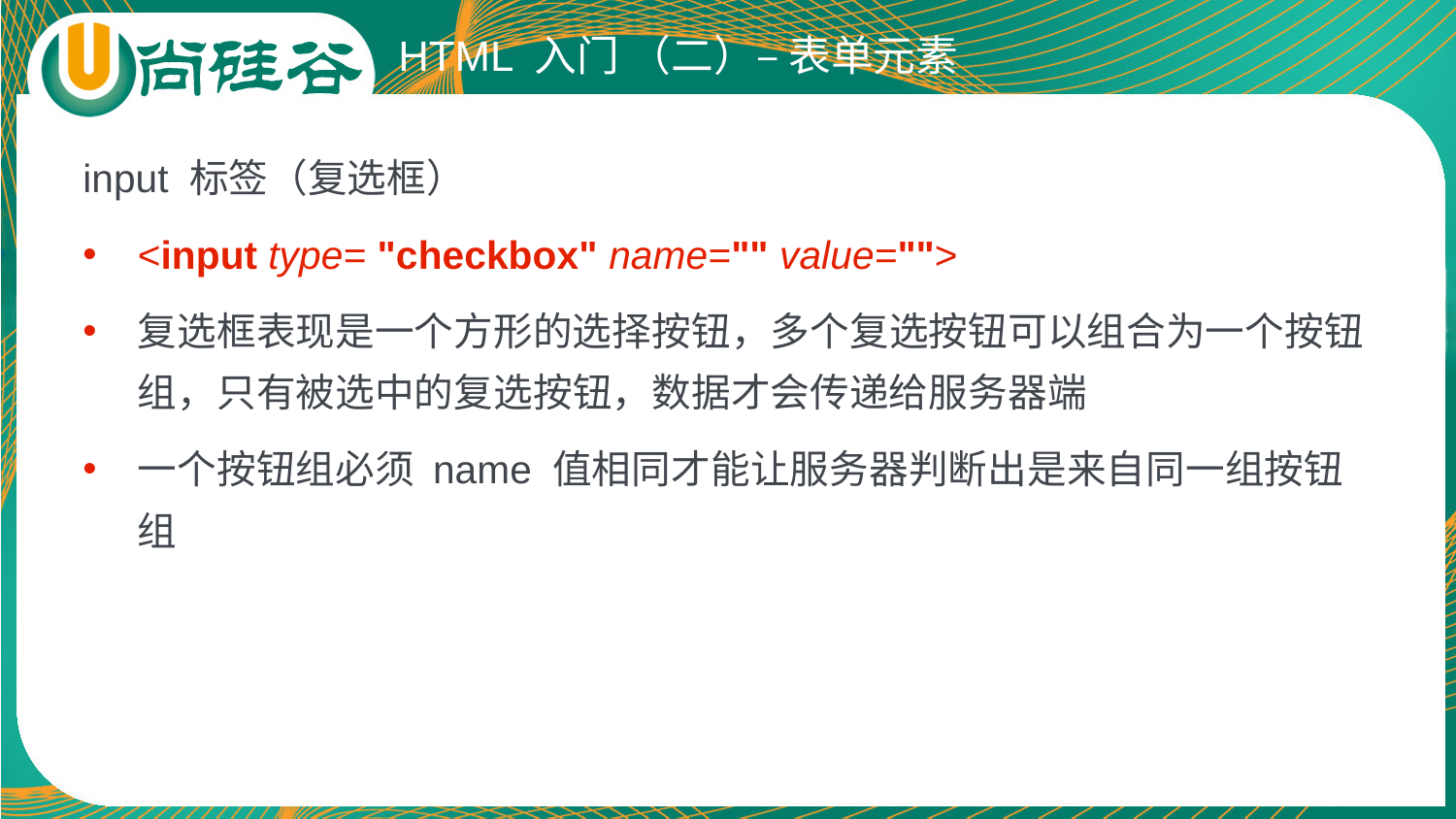

# HTML 入门 （二）– 表单元素
input 标签（复选框）
<input type= "checkbox" name="" value="">
复选框表现是一个方形的选择按钮，多个复选按钮可以组合为一个按钮组，只有被选中的复选按钮，数据才会传递给服务器端
一个按钮组必须 name 值相同才能让服务器判断出是来自同一组按钮组